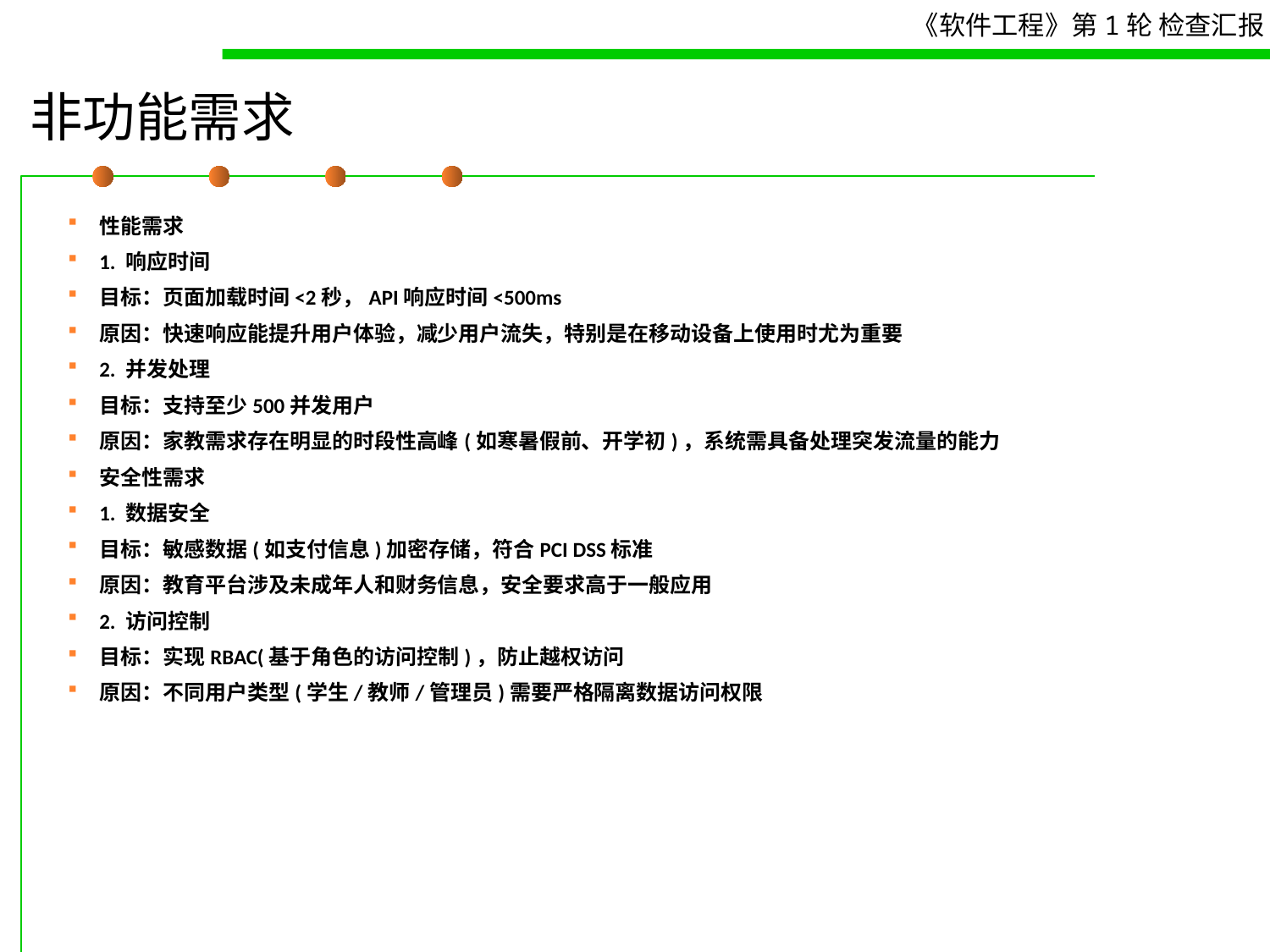

# 非功能需求
性能需求
1. 响应时间
目标：页面加载时间<2秒，API响应时间<500ms
原因：快速响应能提升用户体验，减少用户流失，特别是在移动设备上使用时尤为重要
2. 并发处理
目标：支持至少500并发用户
原因：家教需求存在明显的时段性高峰(如寒暑假前、开学初)，系统需具备处理突发流量的能力
安全性需求
1. 数据安全
目标：敏感数据(如支付信息)加密存储，符合PCI DSS标准
原因：教育平台涉及未成年人和财务信息，安全要求高于一般应用
2. 访问控制
目标：实现RBAC(基于角色的访问控制)，防止越权访问
原因：不同用户类型(学生/教师/管理员)需要严格隔离数据访问权限